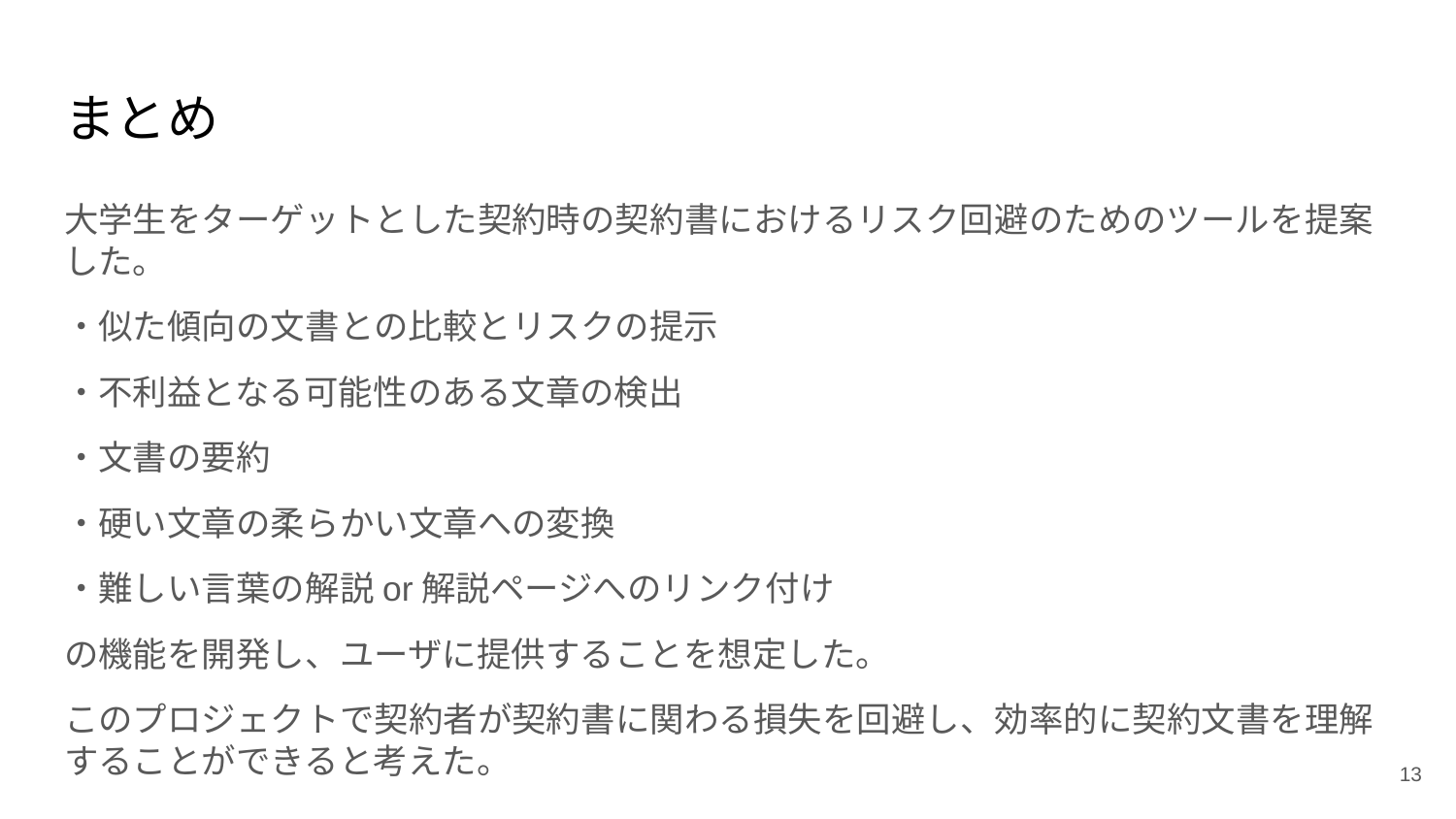

# まとめ
大学生をターゲットとした契約時の契約書におけるリスク回避のためのツールを提案した。
・似た傾向の文書との比較とリスクの提示
・不利益となる可能性のある文章の検出
・文書の要約
・硬い文章の柔らかい文章への変換
・難しい言葉の解説or解説ページへのリンク付け
の機能を開発し、ユーザに提供することを想定した。
このプロジェクトで契約者が契約書に関わる損失を回避し、効率的に契約文書を理解することができると考えた。
13